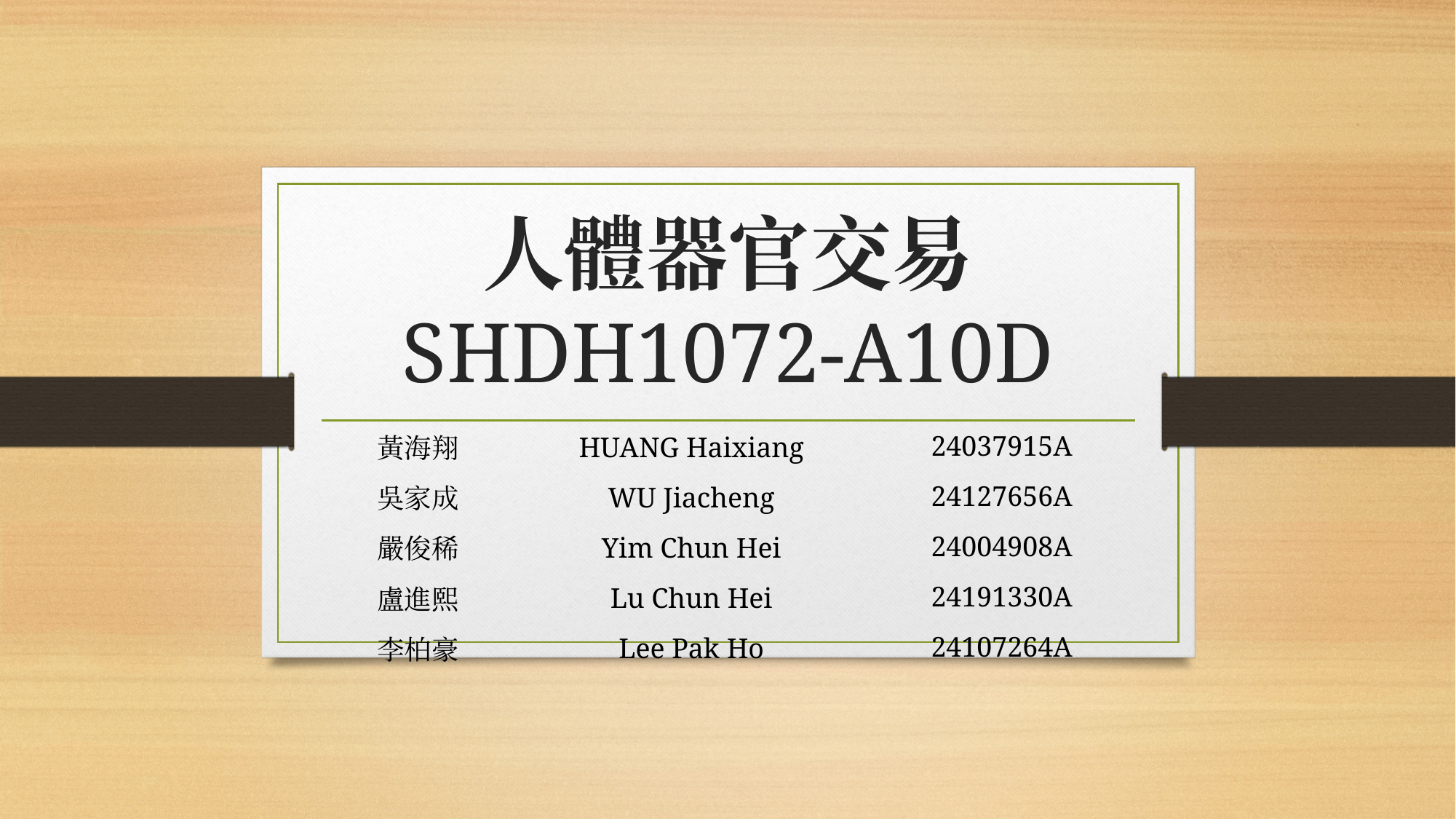

# 人體器官交易 SHDH1072-A10D
| 黃海翔 | HUANG Haixiang | 24037915A |
| --- | --- | --- |
| 吳家成 | WU Jiacheng | 24127656A |
| 嚴俊稀 | Yim Chun Hei | 24004908A |
| 盧進熙 | Lu Chun Hei | 24191330A |
| 李柏豪 | Lee Pak Ho | 24107264A |